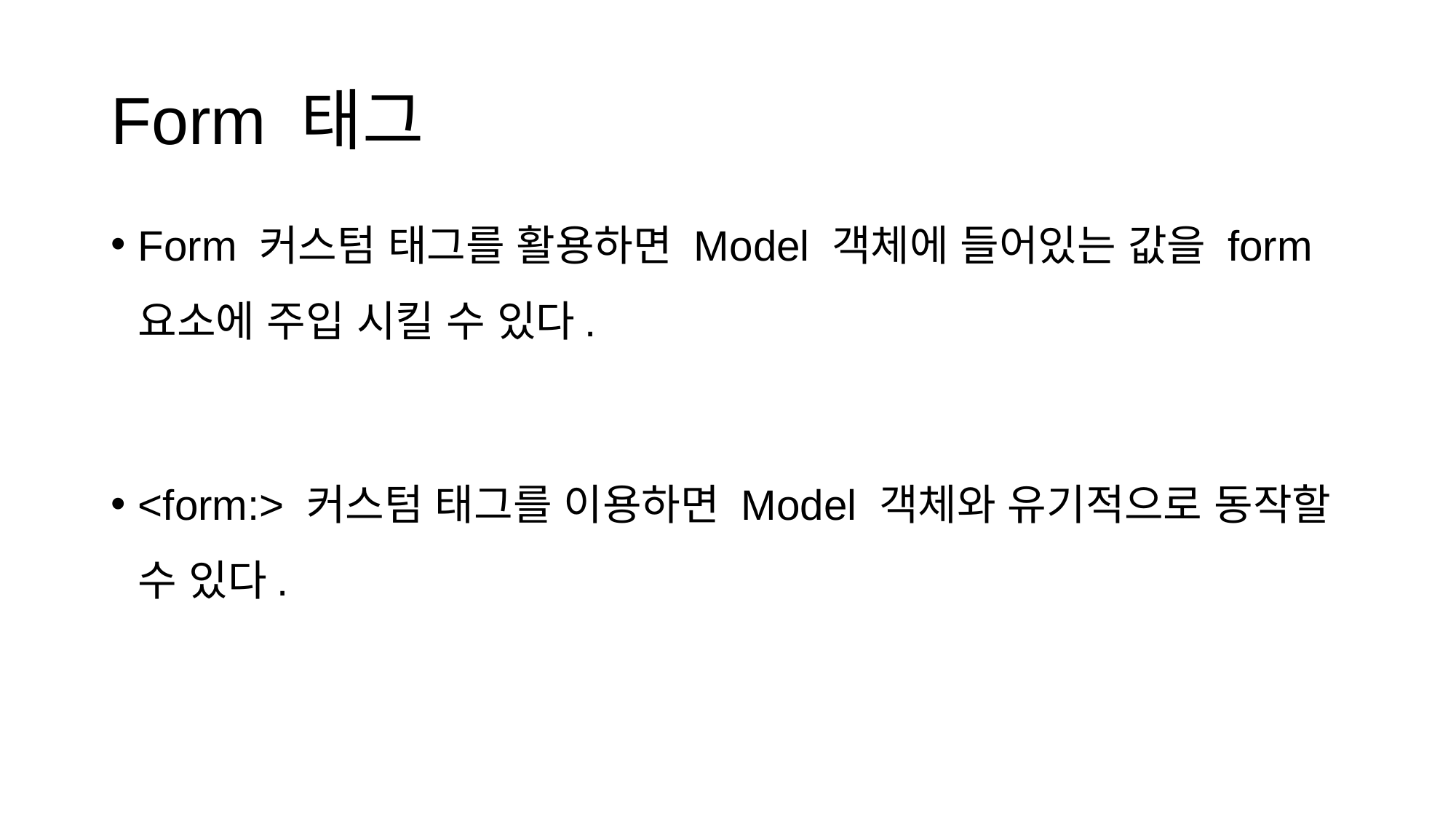

# Form 태그
Form 커스텀 태그를 활용하면 Model 객체에 들어있는 값을 form 요소에 주입 시킬 수 있다.

<form:> 커스텀 태그를 이용하면 Model 객체와 유기적으로 동작할 수 있다.